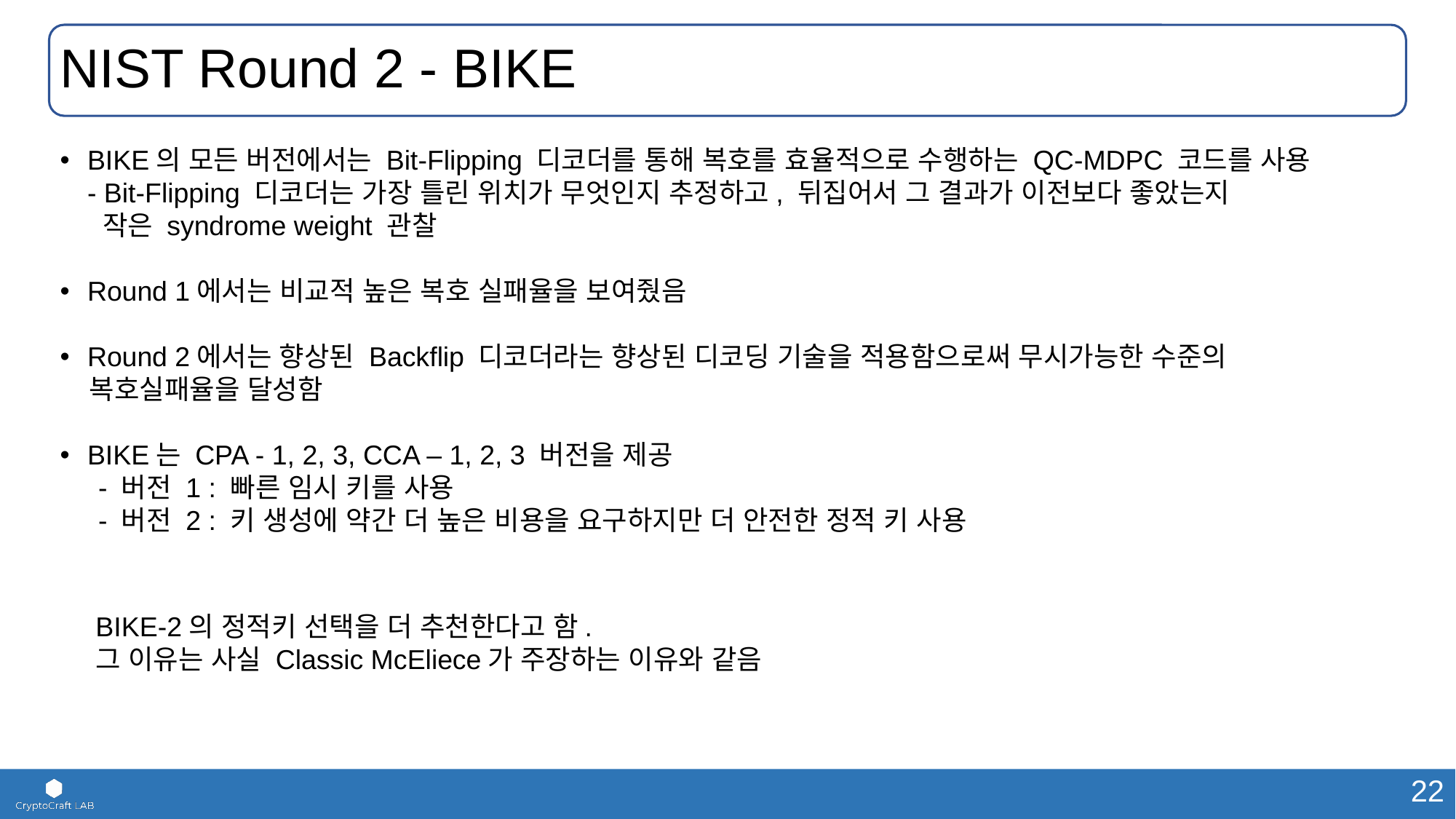

# NIST Round 2 - BIKE
BIKE의 모든 버전에서는 Bit-Flipping 디코더를 통해 복호를 효율적으로 수행하는 QC-MDPC 코드를 사용
- Bit-Flipping 디코더는 가장 틀린 위치가 무엇인지 추정하고, 뒤집어서 그 결과가 이전보다 좋았는지
  작은 syndrome weight 관찰

Round 1에서는 비교적 높은 복호 실패율을 보여줬음
Round 2에서는 향상된 Backflip 디코더라는 향상된 디코딩 기술을 적용함으로써 무시가능한 수준의
   복호실패율을 달성함
BIKE는 CPA - 1, 2, 3, CCA – 1, 2, 3 버전을 제공
     - 버전 1 : 빠른 임시 키를 사용
     - 버전 2 : 키 생성에 약간 더 높은 비용을 요구하지만 더 안전한 정적 키 사용

BIKE-2의 정적키 선택을 더 추천한다고 함.
그 이유는 사실 Classic McEliece가 주장하는 이유와 같음